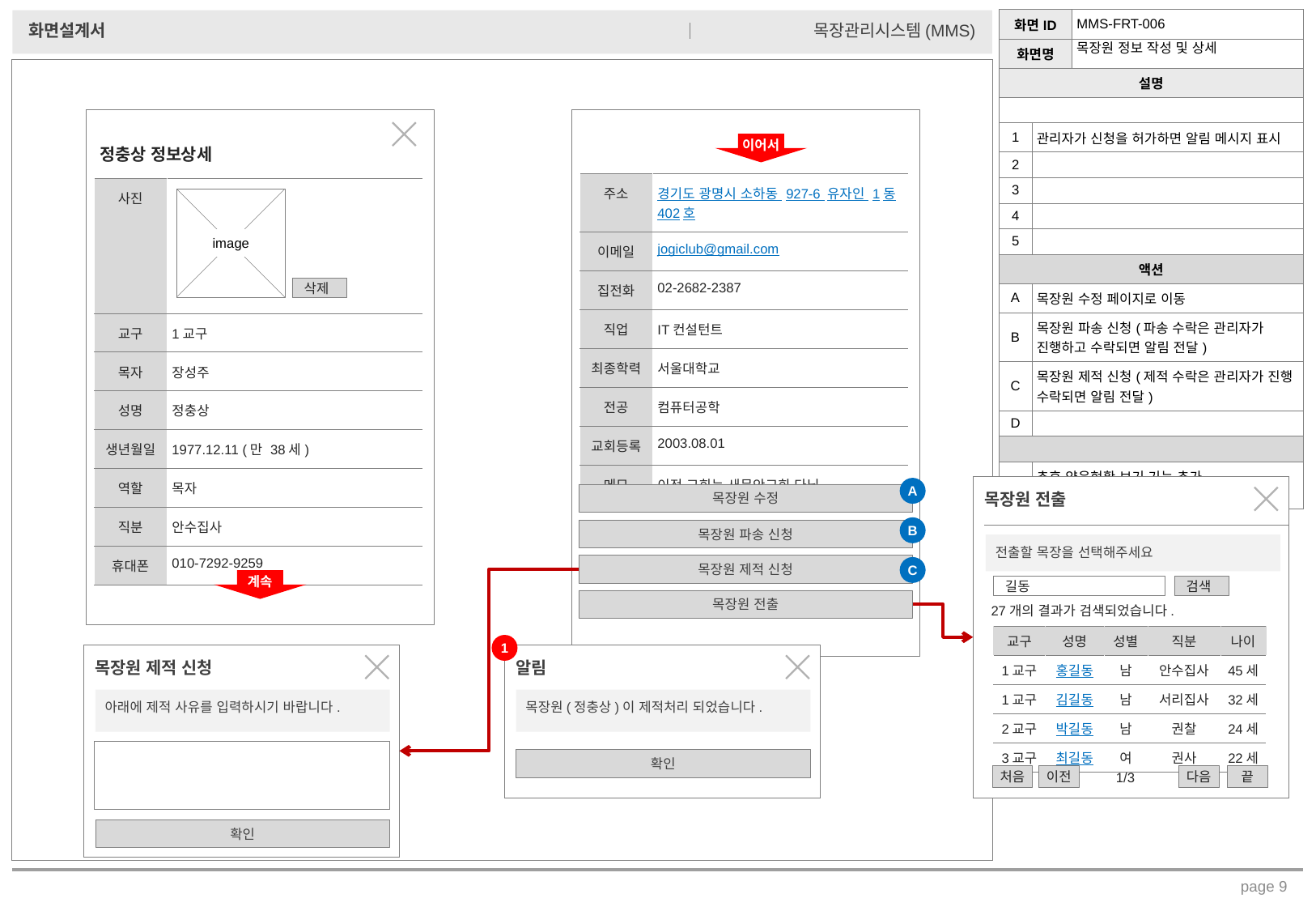

| 화면ID |  | MMS-FRT-006 |
| --- | --- | --- |
| 화면명 |  |  |
| 설명 |  |  |
|  |  |  |
| 1 | 관리자가 신청을 허가하면 알림 메시지 표시 |  |
| 2 |  |  |
| 3 |  |  |
| 4 |  |  |
| 5 |  |  |
| 액션 |  |  |
| A | 목장원 수정 페이지로 이동 |  |
| B | 목장원 파송 신청(파송 수락은 관리자가 진행하고 수락되면 알림 전달) |  |
| C | 목장원 제적 신청(제적 수락은 관리자가 진행 수락되면 알림 전달) |  |
| D |  |  |
|  |  |  |
| 가 | 추후 양육현황 보기 기능 추가 |  |
# 목장원 정보 작성 및 상세

이어서
정충상 정보상세
| 주소 | 경기도 광명시 소하동 927-6 유자인 1동 402호 |
| --- | --- |
| 이메일 | jogiclub@gmail.com |
| 집전화 | 02-2682-2387 |
| 직업 | IT컨설턴트 |
| 최종학력 | 서울대학교 |
| 전공 | 컴퓨터공학 |
| 교회등록 | 2003.08.01 |
| 메모 | 이전 교회는 새문안교회 다님 |
| 사진 |  |
| --- | --- |
| 교구 | 1교구 |
| 목자 | 장성주 |
| 성명 | 정충상 |
| 생년월일 | 1977.12.11 (만 38세) |
| 역할 | 목자 |
| 직분 | 안수집사 |
| 휴대폰 | 010-7292-9259 |

image
삭제

A
목장원 수정
목장원 전출
B
목장원 파송 신청
전출할 목장을 선택해주세요
목장원 제적 신청
C
계속
검색
길동
목장원 전출
27개의 결과가 검색되었습니다.
| 교구 | 성명 | 성별 | 직분 | 나이 |
| --- | --- | --- | --- | --- |
| 1교구 | 홍길동 | 남 | 안수집사 | 45세 |
| 1교구 | 김길동 | 남 | 서리집사 | 32세 |
| 2교구 | 박길동 | 남 | 권찰 | 24세 |
| 3교구 | 최길동 | 여 | 권사 | 22세 |
1

목장원 제적 신청
알림
아래에 제적 사유를 입력하시기 바랍니다.
목장원(정충상)이 제적처리 되었습니다.

확인
처음
이전
다음
끝
1/3
확인